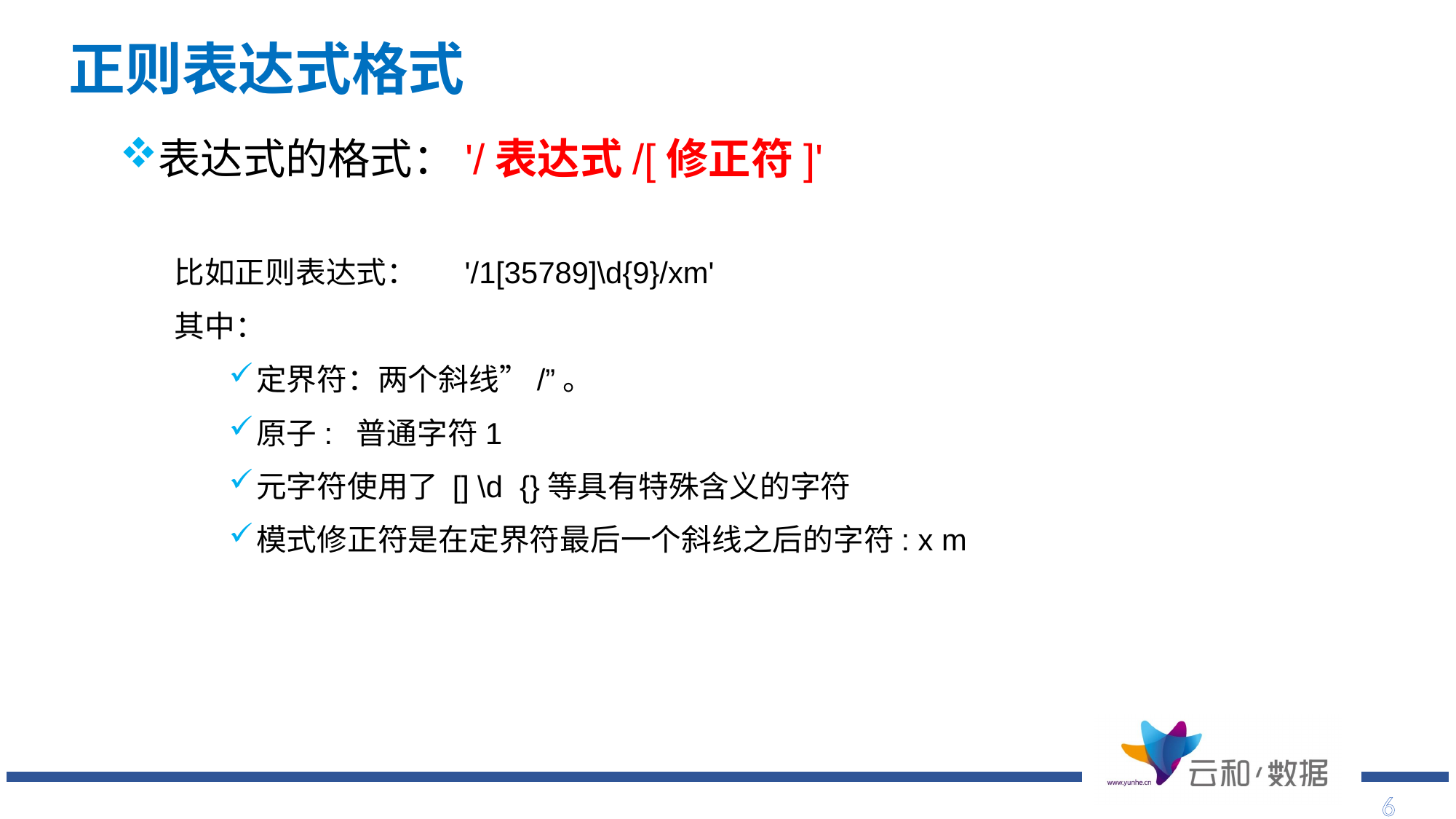

正则表达式格式
表达式的格式：'/表达式/[修正符]'

       比如正则表达式：      '/1[35789]\d{9}/xm'
其中：
定界符：两个斜线”/”。
原子:  普通字符1
元字符使用了 [] \d  {}等具有特殊含义的字符
模式修正符是在定界符最后一个斜线之后的字符: x m